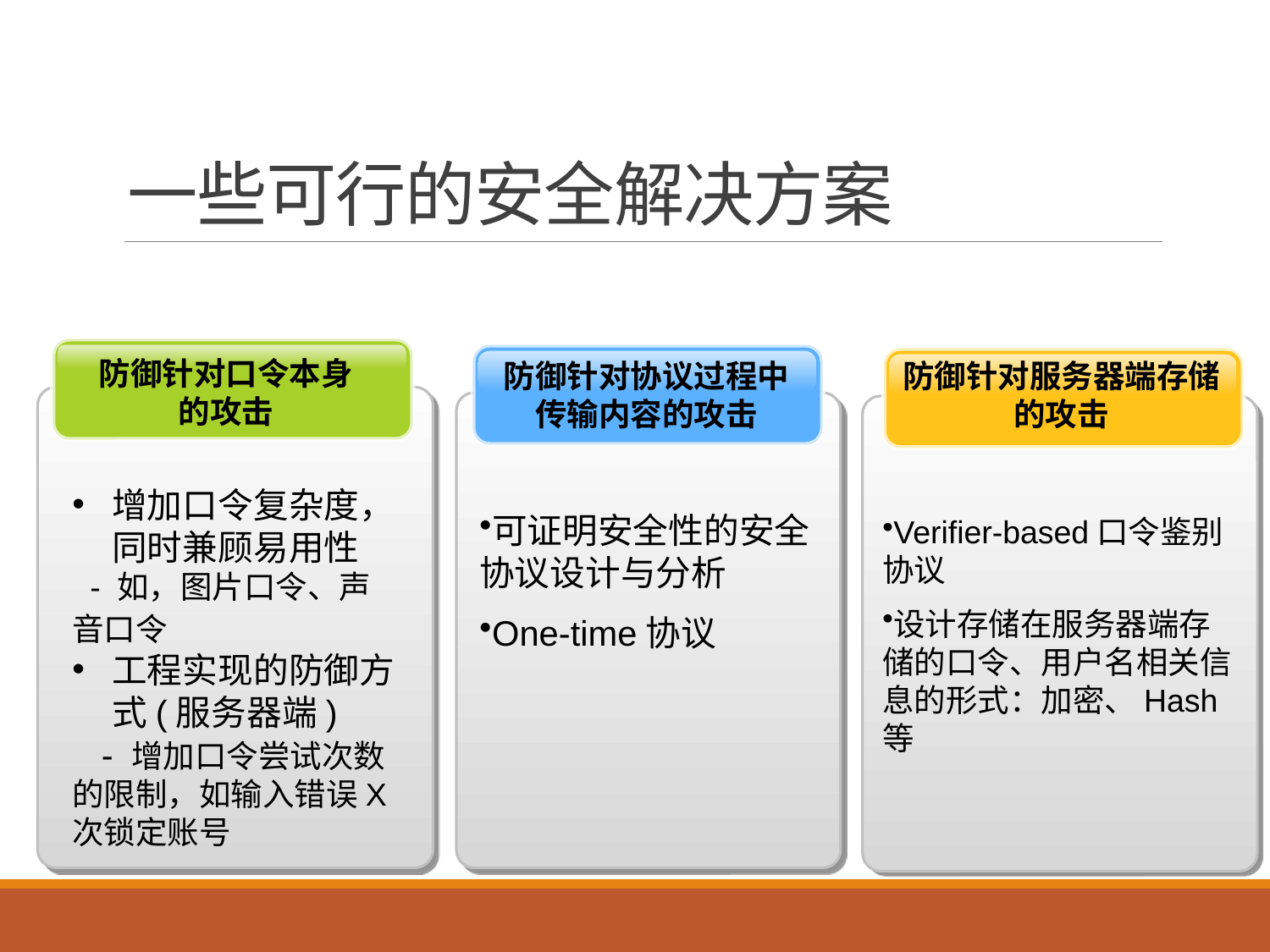

# 一些可行的安全解决方案

防御针对口令本身
的攻击

增加口令复杂度，同时兼顾易用性
  - 如，图片口令、声音口令
工程实现的防御方式(服务器端)
   - 增加口令尝试次数的限制，如输入错误X次锁定账号

防御针对协议过程中
传输内容的攻击

可证明安全性的安全协议设计与分析
One-time协议

防御针对服务器端存储
的攻击

Verifier-based口令鉴别协议
设计存储在服务器端存储的口令、用户名相关信息的形式：加密、Hash等

21